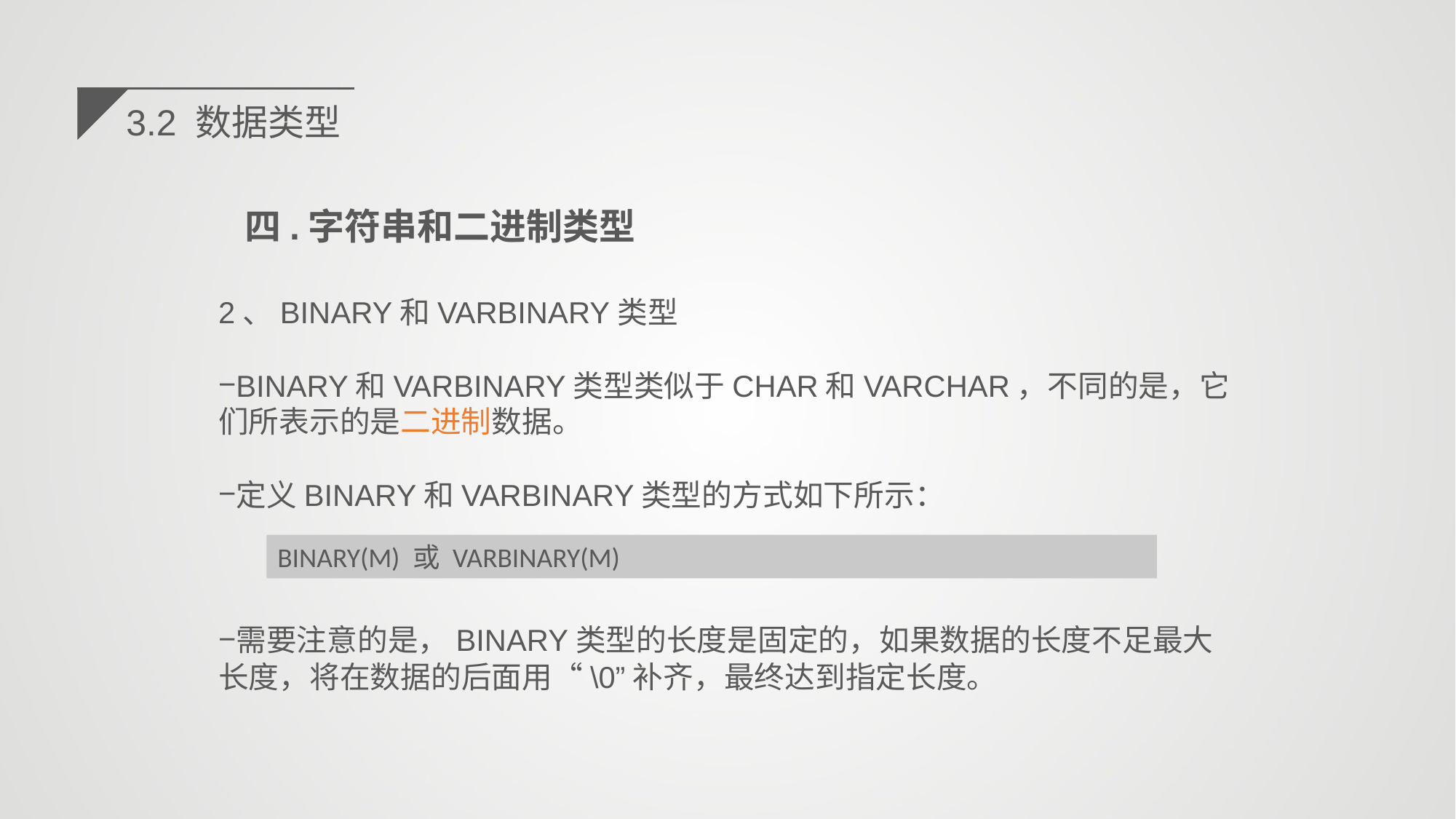

3.2 数据类型

四.字符串和二进制类型
2、BINARY和VARBINARY类型

BINARY和VARBINARY类型类似于CHAR和VARCHAR，不同的是，它们所表示的是二进制数据。

定义BINARY和VARBINARY类型的方式如下所示：

需要注意的是，BINARY类型的长度是固定的，如果数据的长度不足最大长度，将在数据的后面用“\0”补齐，最终达到指定长度。
BINARY(M) 或 VARBINARY(M)